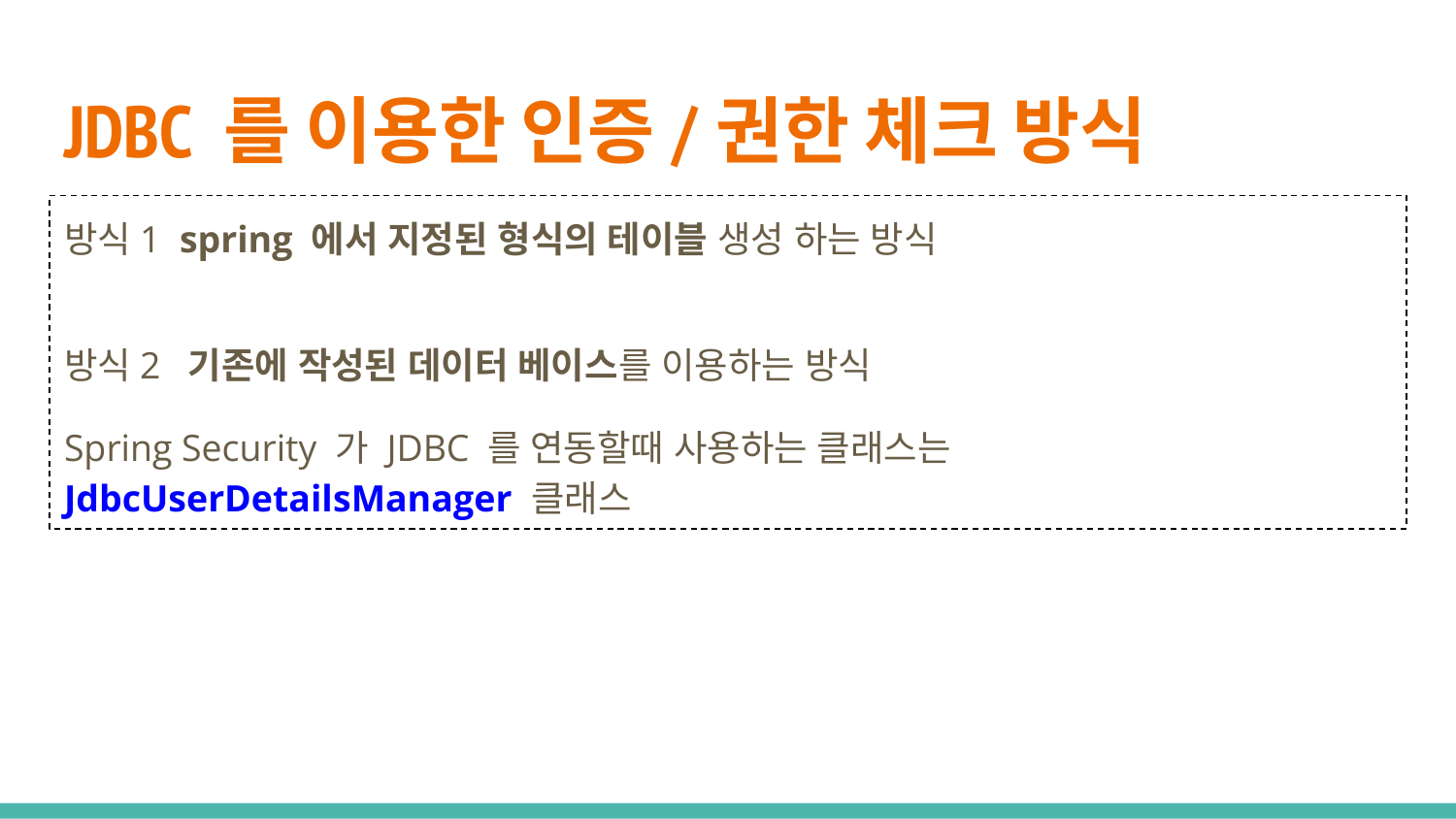

# JDBC 를 이용한 인증/권한 체크 방식
방식1  spring 에서 지정된 형식의 테이블 생성 하는 방식
방식2  기존에 작성된 데이터 베이스를 이용하는 방식
Spring Security 가 JDBC 를 연동할때 사용하는 클래스는 JdbcUserDetailsManager 클래스